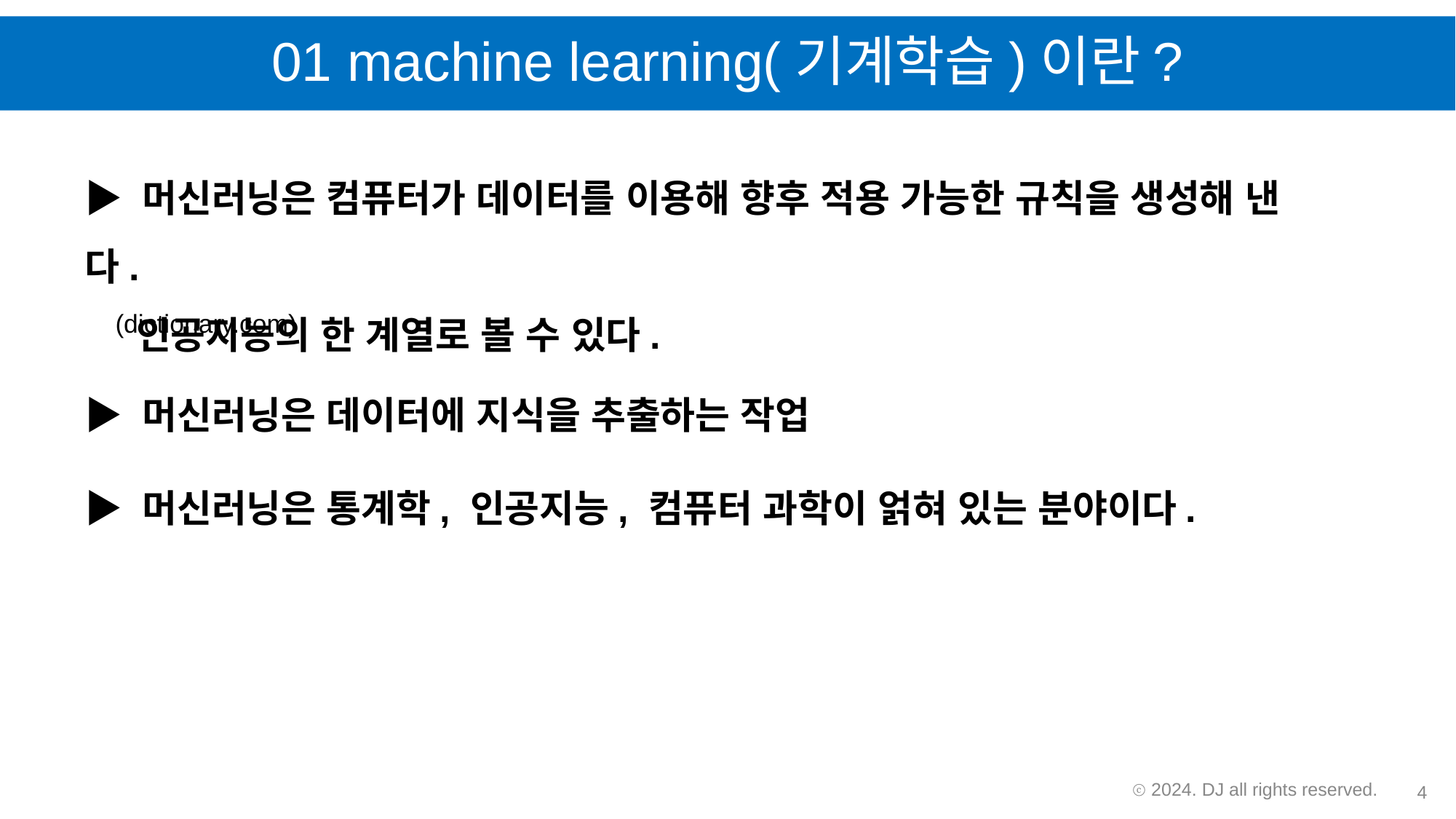

# 01 machine learning(기계학습)이란?
▶ 머신러닝은 컴퓨터가 데이터를 이용해 향후 적용 가능한 규칙을 생성해 낸다.
    인공지능의 한 계열로 볼 수 있다.
(dictionary.com)
▶ 머신러닝은 데이터에 지식을 추출하는 작업
▶ 머신러닝은 통계학, 인공지능, 컴퓨터 과학이 얽혀 있는 분야이다.
ⓒ 2024. DJ all rights reserved.
4